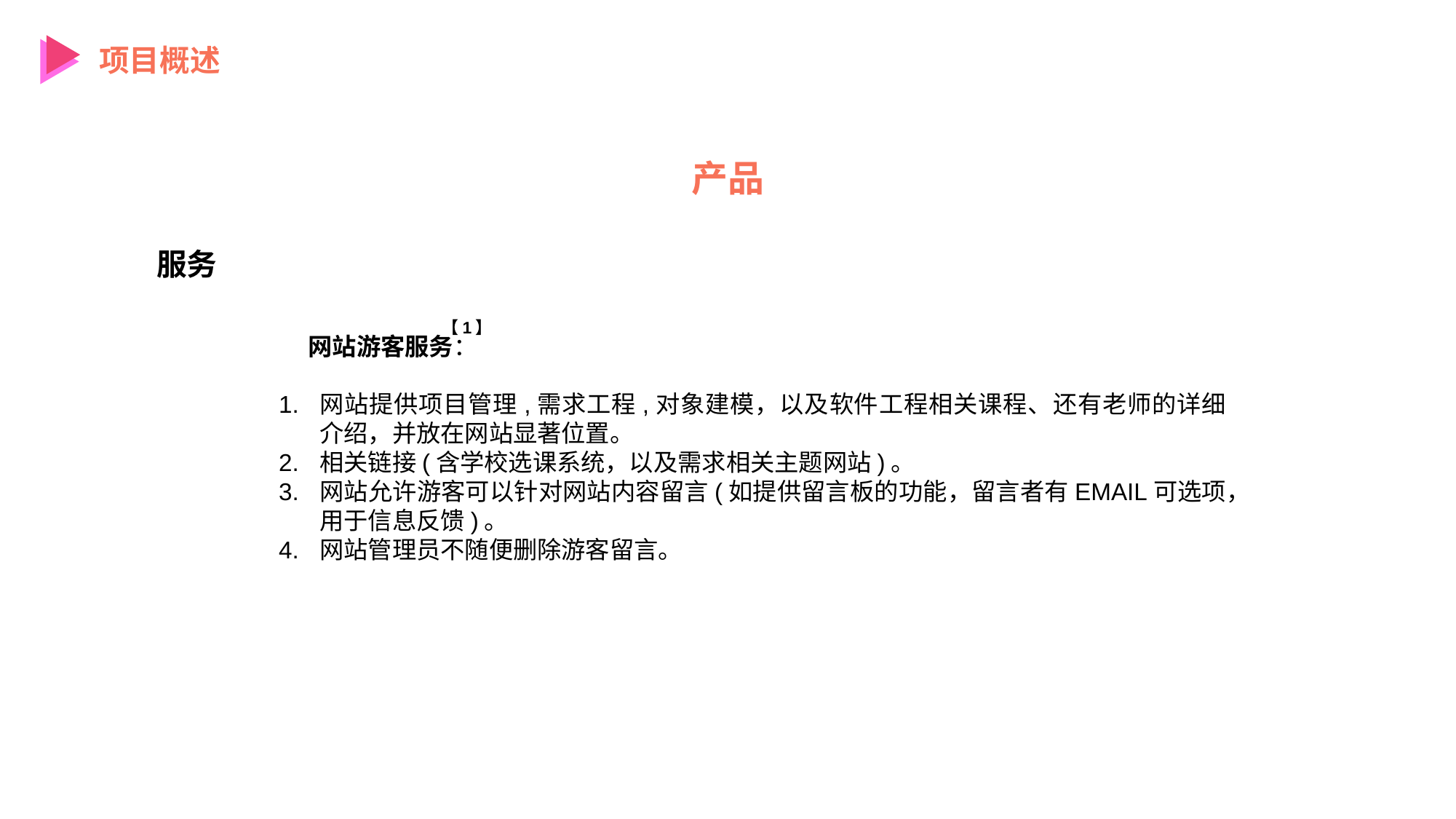

项目概述
产品
服务
【1】
网站游客服务：

网站提供项目管理,需求工程,对象建模，以及软件工程相关课程、还有老师的详细介绍，并放在网站显著位置。
相关链接(含学校选课系统，以及需求相关主题网站)。
网站允许游客可以针对网站内容留言(如提供留言板的功能，留言者有EMAIL可选项，用于信息反馈)。
网站管理员不随便删除游客留言。